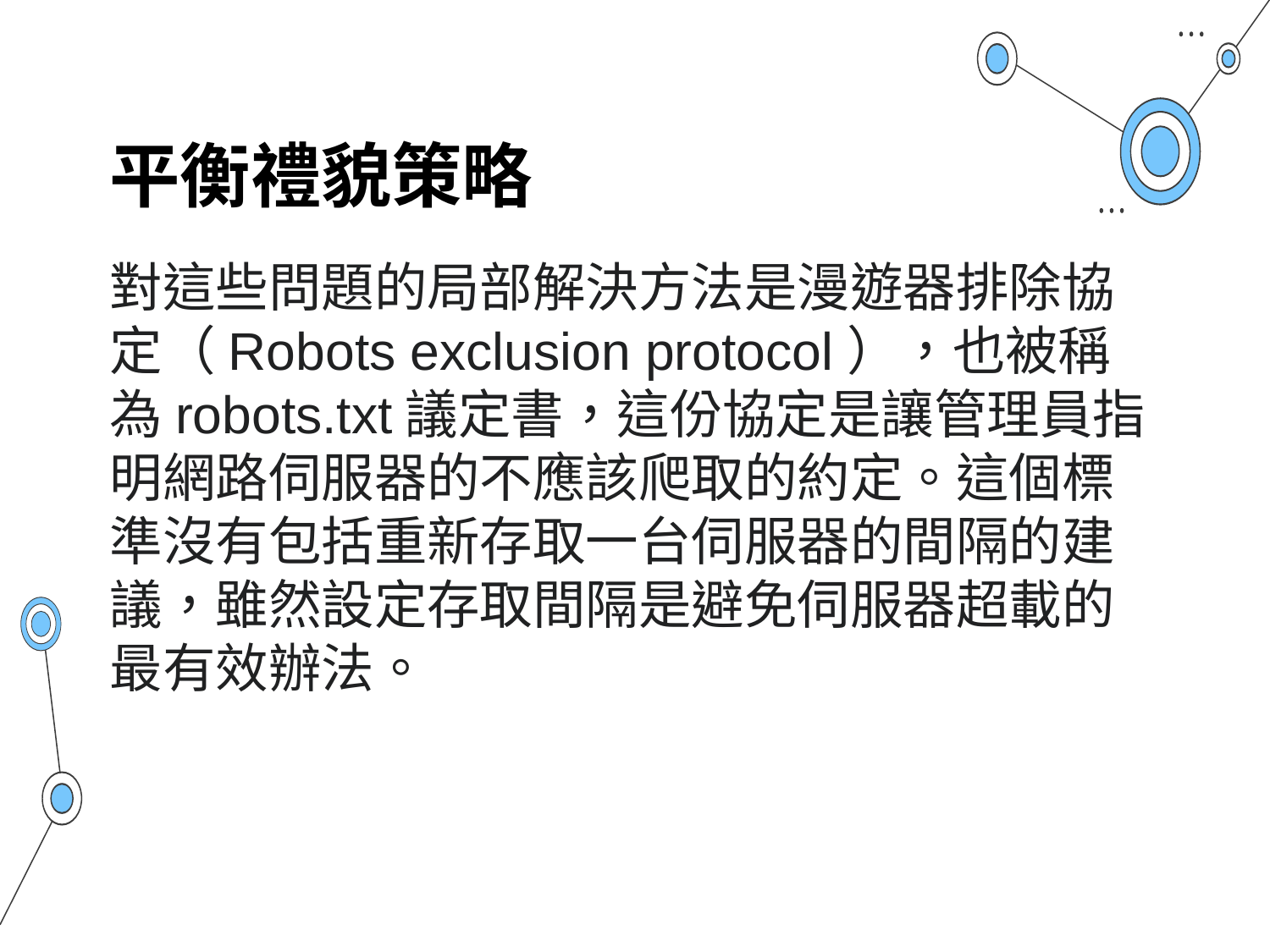

# 平衡禮貌策略
對這些問題的局部解決方法是漫遊器排除協定（Robots exclusion protocol），也被稱為robots.txt議定書，這份協定是讓管理員指明網路伺服器的不應該爬取的約定。這個標準沒有包括重新存取一台伺服器的間隔的建議，雖然設定存取間隔是避免伺服器超載的最有效辦法。